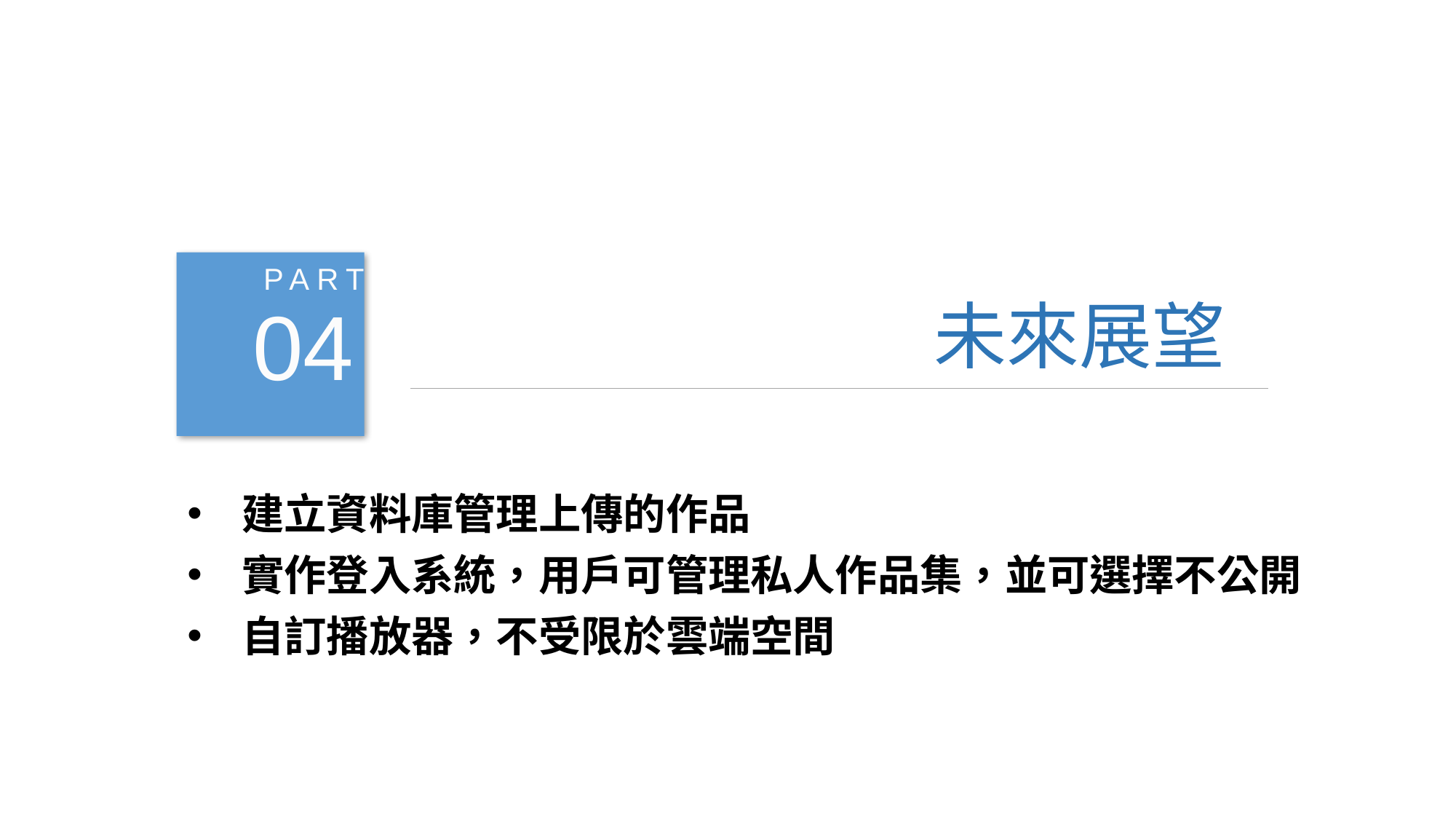

04
PART
未來展望
建立資料庫管理上傳的作品
實作登入系統，用戶可管理私人作品集，並可選擇不公開
自訂播放器，不受限於雲端空間